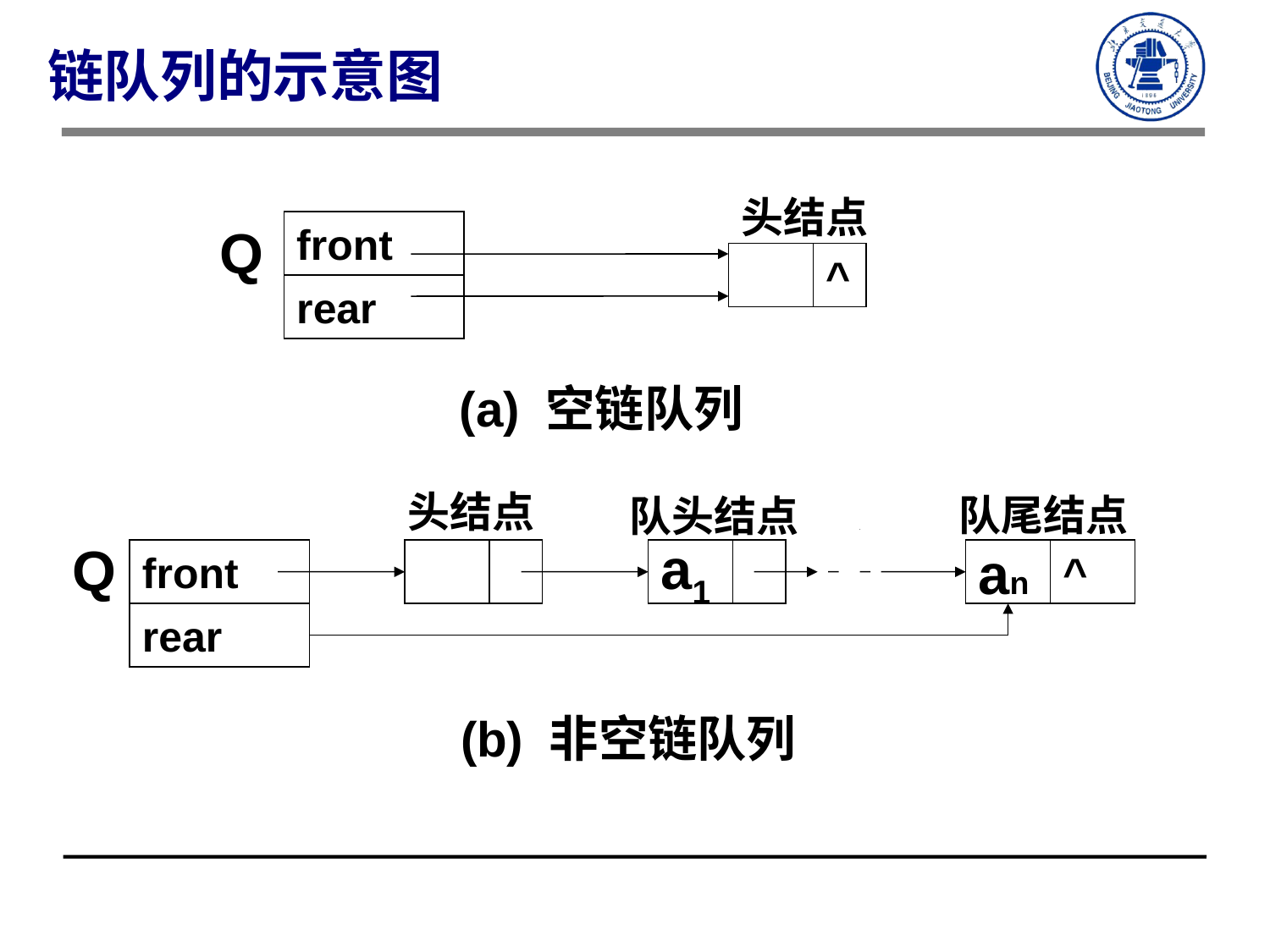

链队列的示意图
头结点
Q
front

^

rear

# (a) 空链队列

头结点
队尾结点
队头结点
Q

front

a1

an
^

rear
(b) 非空链队列